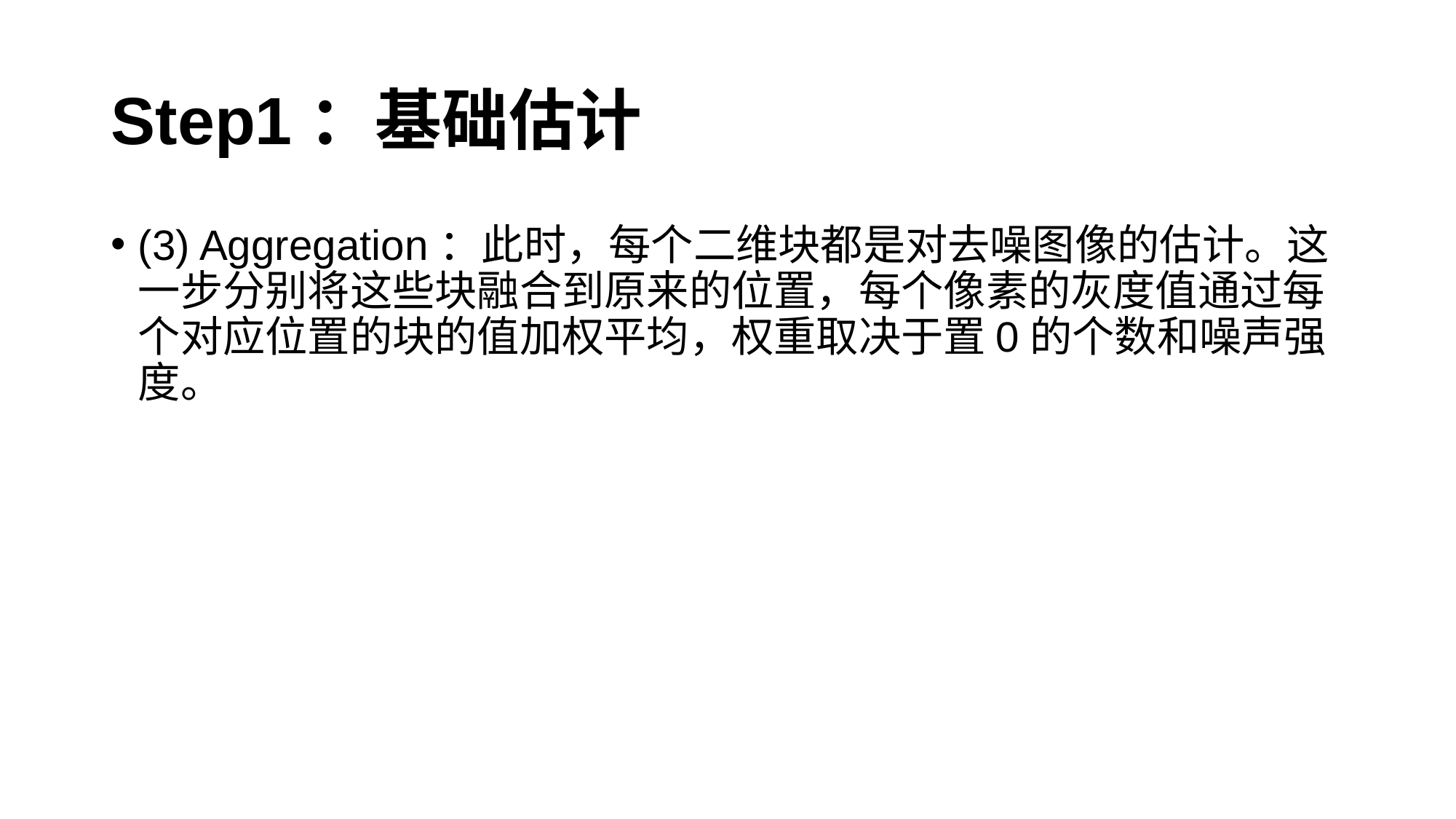

# Step1：基础估计
(3) Aggregation：此时，每个二维块都是对去噪图像的估计。这一步分别将这些块融合到原来的位置，每个像素的灰度值通过每个对应位置的块的值加权平均，权重取决于置0的个数和噪声强度。